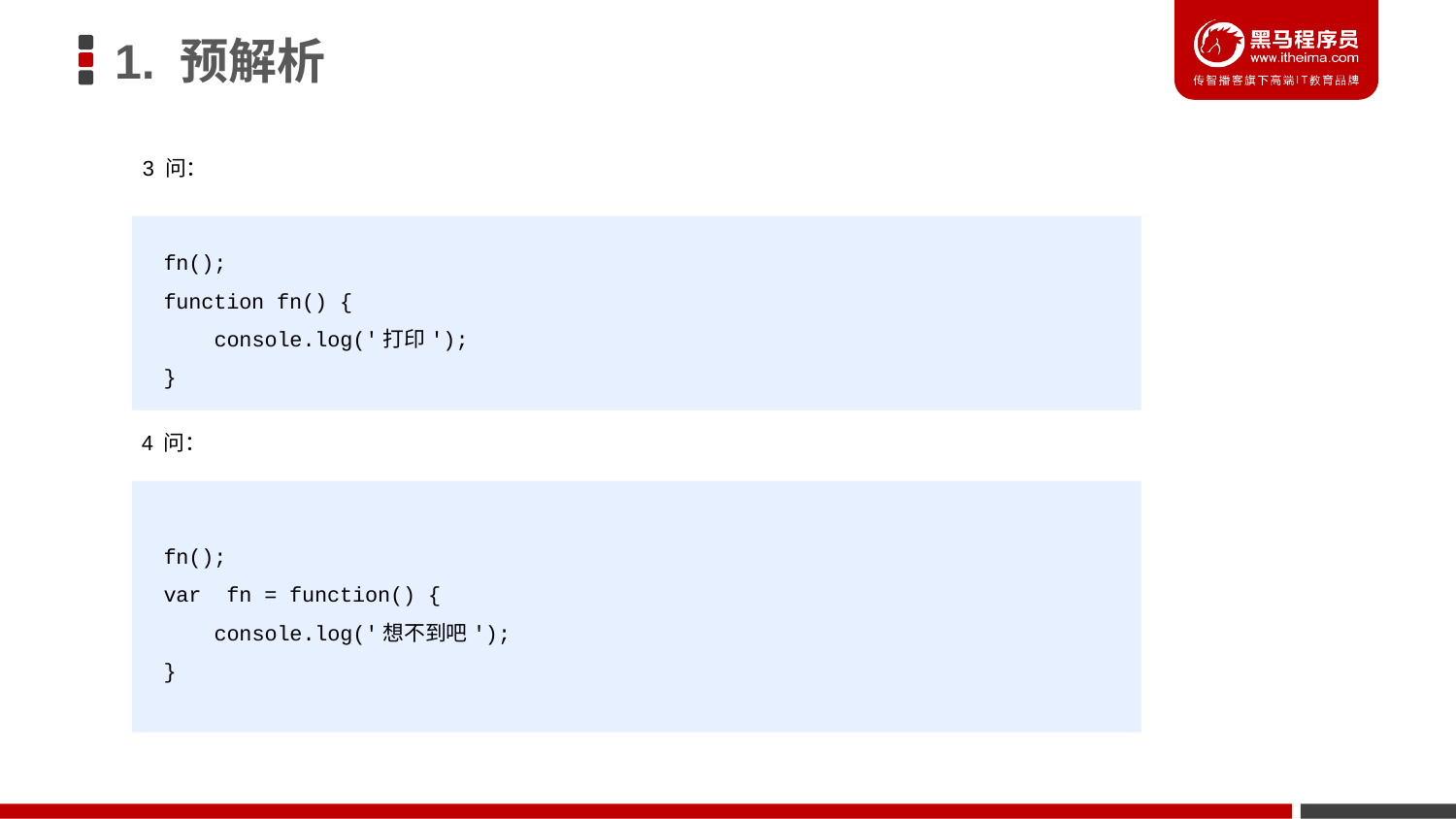

# 1. 预解析
3 问：

fn();
function fn() {
    console.log('打印');
}
4 问：

fn();
var  fn = function() {
    console.log('想不到吧');
}